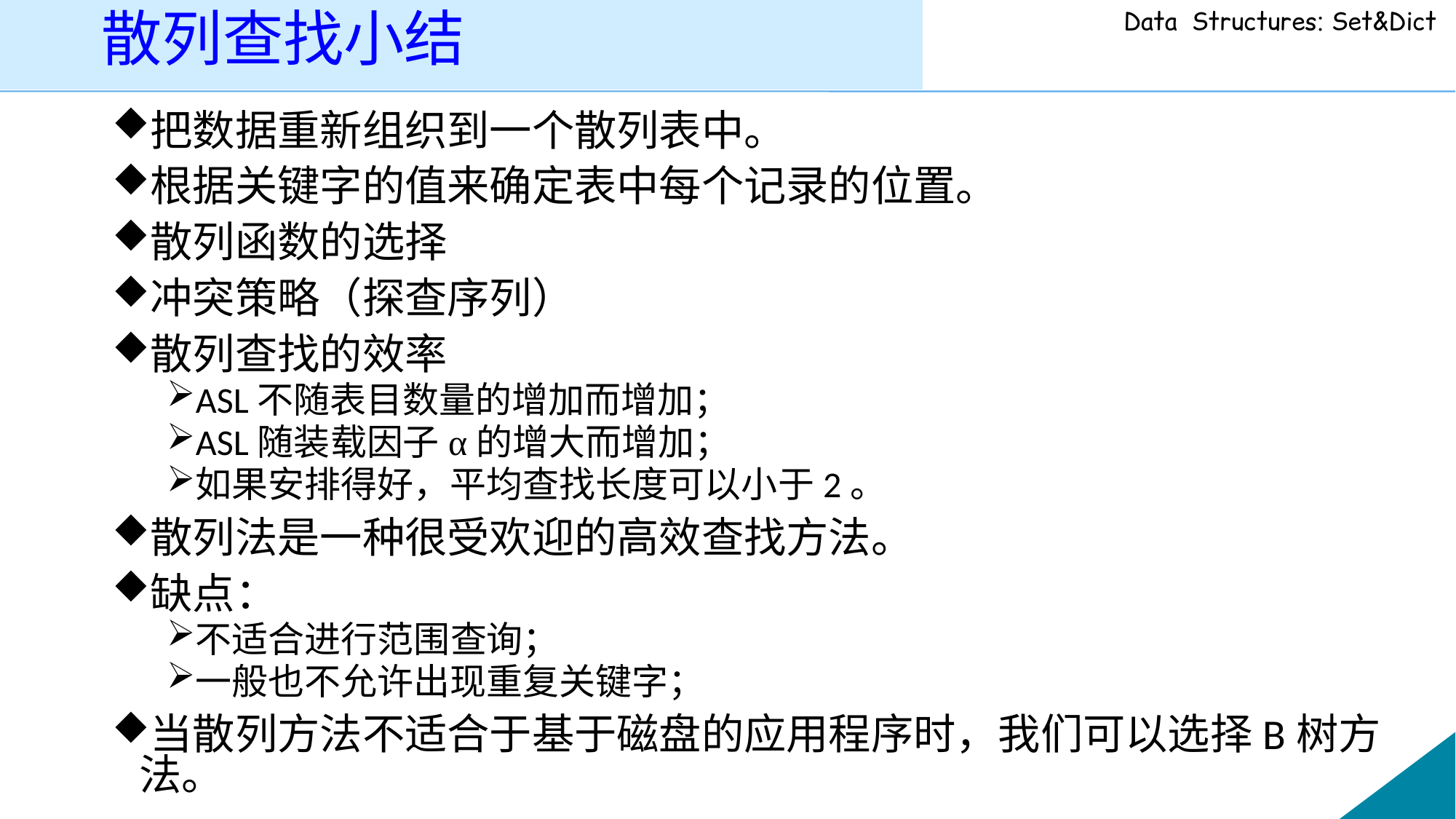

散列查找小结
把数据重新组织到一个散列表中。
根据关键字的值来确定表中每个记录的位置。
散列函数的选择
冲突策略（探查序列）
散列查找的效率
ASL不随表目数量的增加而增加；
ASL随装载因子α的增大而增加；
如果安排得好，平均查找长度可以小于2。
散列法是一种很受欢迎的高效查找方法。
缺点：
不适合进行范围查询；
一般也不允许出现重复关键字；
当散列方法不适合于基于磁盘的应用程序时，我们可以选择B树方法。